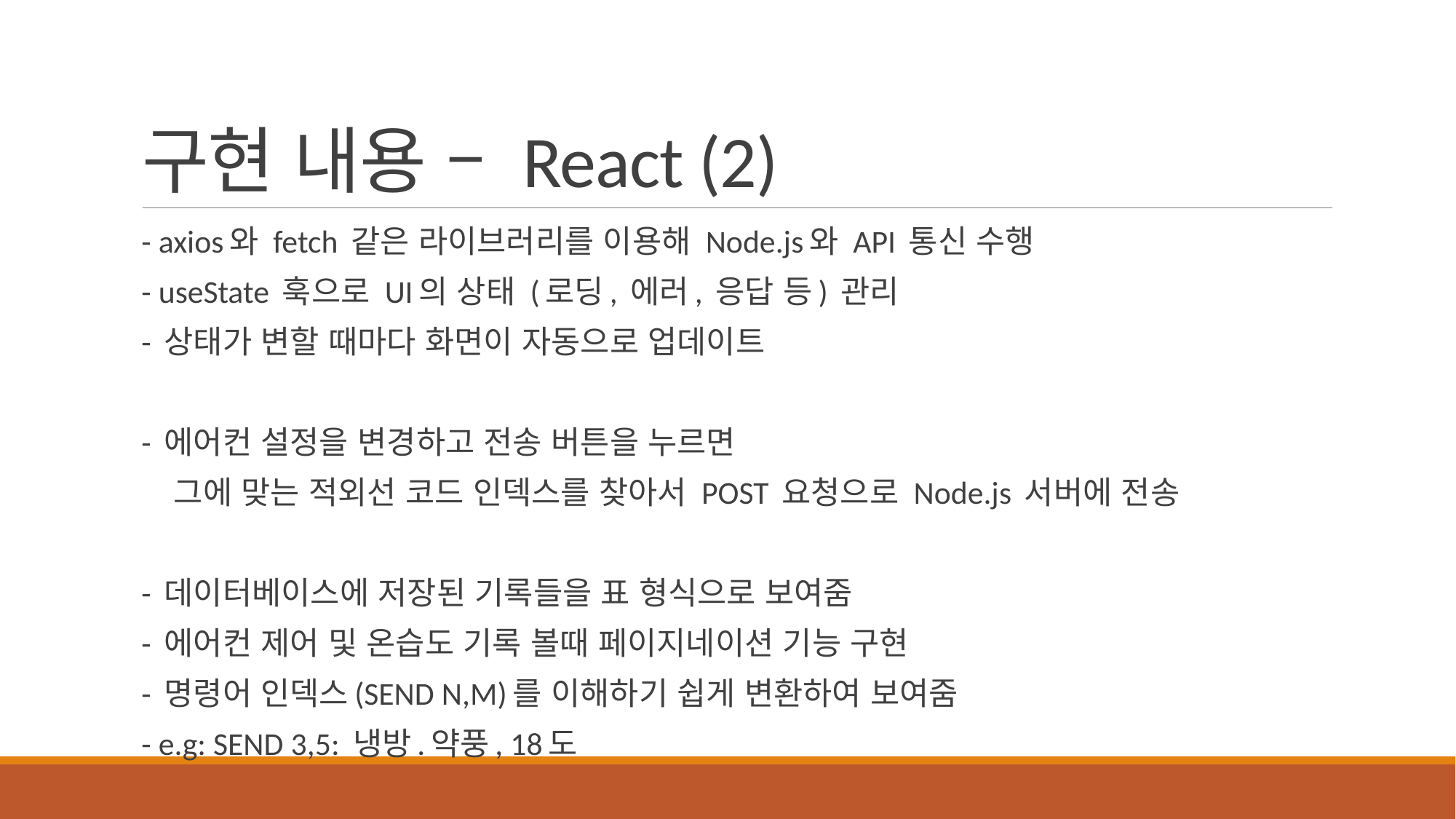

# 구현 내용 – React (2)

- axios와 fetch 같은 라이브러리를 이용해 Node.js와 API 통신 수행
- useState 훅으로 UI의 상태 (로딩, 에러, 응답 등) 관리
- 상태가 변할 때마다 화면이 자동으로 업데이트

- 에어컨 설정을 변경하고 전송 버튼을 누르면
   그에 맞는 적외선 코드 인덱스를 찾아서 POST 요청으로 Node.js 서버에 전송

- 데이터베이스에 저장된 기록들을 표 형식으로 보여줌
- 에어컨 제어 및 온습도 기록 볼때 페이지네이션 기능 구현
- 명령어 인덱스(SEND N,M)를 이해하기 쉽게 변환하여 보여줌
- e.g: SEND 3,5: 냉방.약풍, 18도